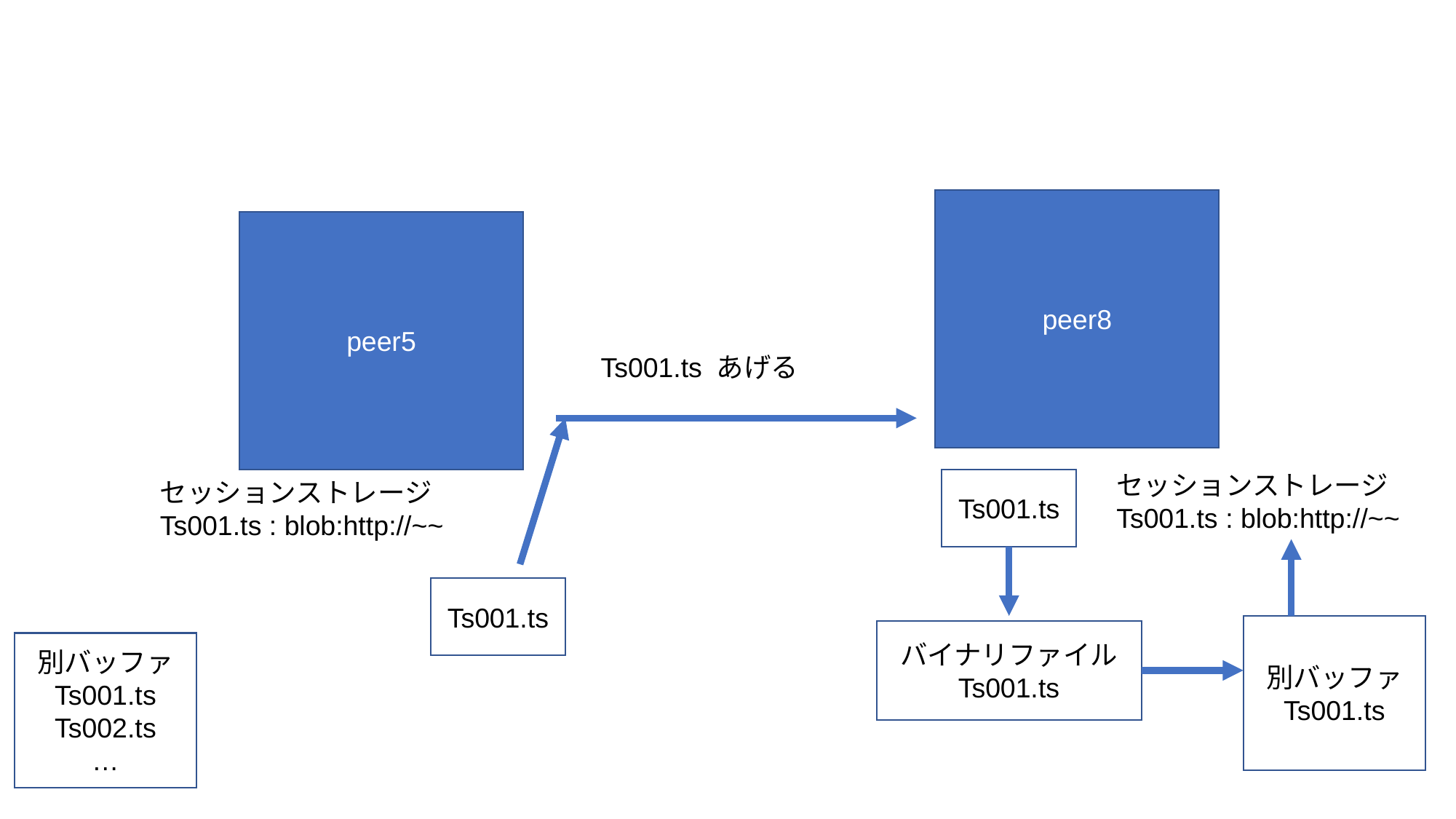

peer8
peer5
Ts001.ts あげる
セッションストレージ
Ts001.ts : blob:http://~~
Ts001.ts
セッションストレージ
Ts001.ts : blob:http://~~
Ts001.ts
別バッファ
Ts001.ts
バイナリファイル
Ts001.ts
別バッファ
Ts001.ts
Ts002.ts
…